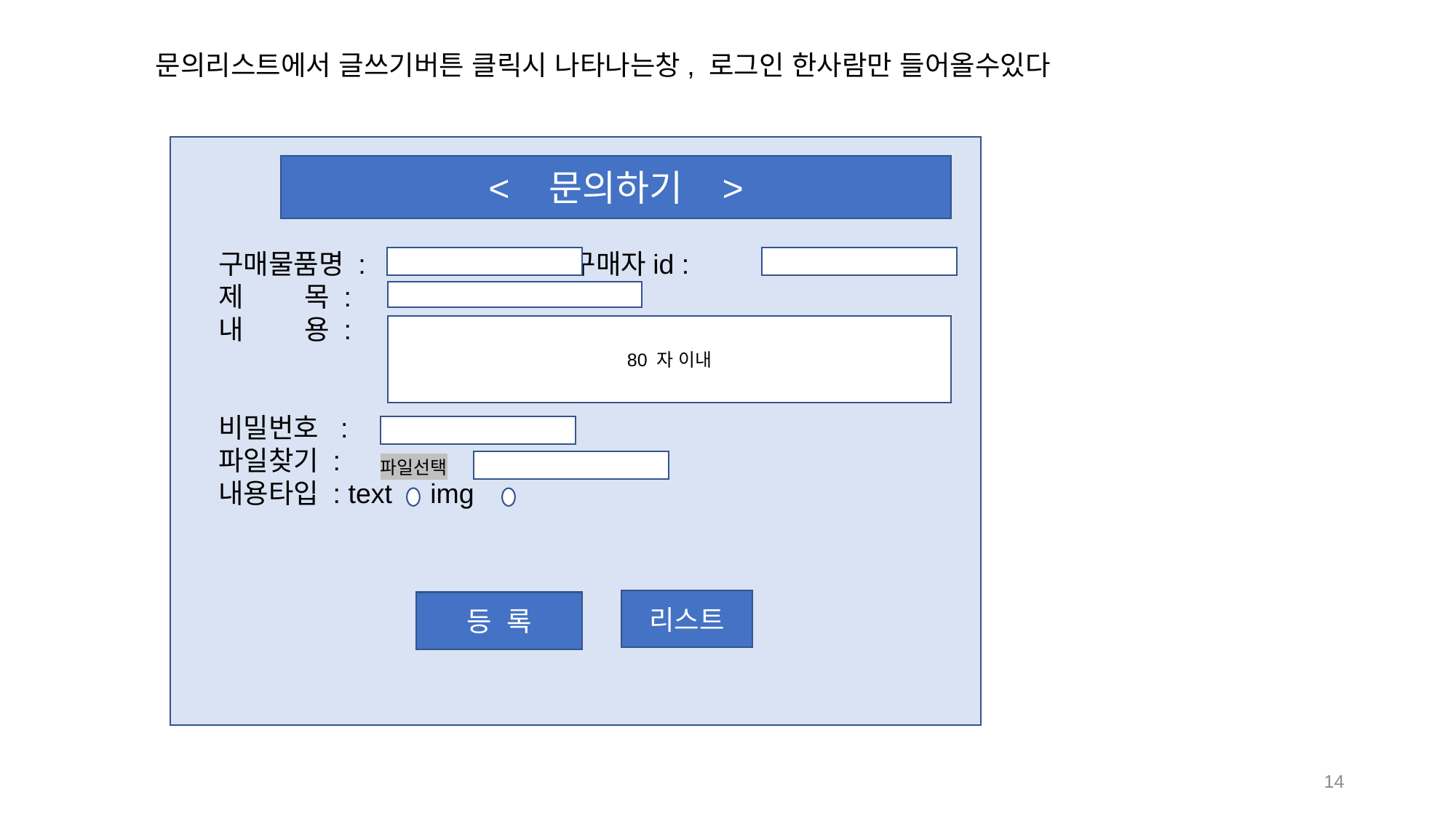

문의리스트에서 글쓰기버튼 클릭시 나타나는창, 로그인 한사람만 들어올수있다

<   문의하기   >
구매물품명 :                          구매자id :
제        목 :
내        용 :

비밀번호  :
파일찾기 :
내용타입 : text     img

80 자 이내

파일선택

리스트
등  록
14